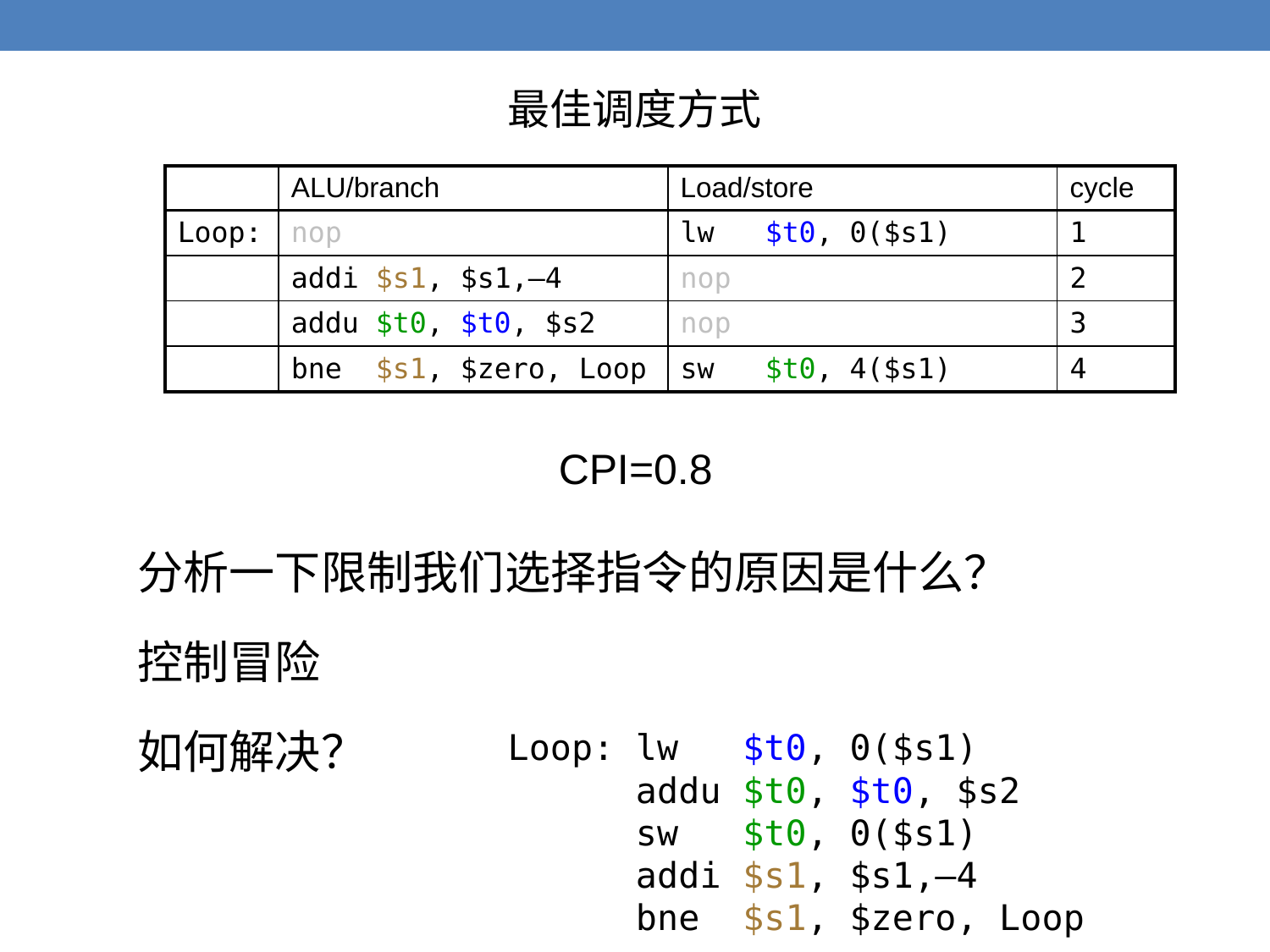

83
最佳调度方式
|  | ALU/branch | Load/store | cycle |
| --- | --- | --- | --- |
| Loop: | nop | lw $t0, 0($s1) | 1 |
|  | addi $s1, $s1,–4 | nop | 2 |
|  | addu $t0, $t0, $s2 | nop | 3 |
|  | bne $s1, $zero, Loop | sw $t0, 4($s1) | 4 |
CPI=0.8
分析一下限制我们选择指令的原因是什么？
控制冒险
如何解决？
Loop: lw   $t0, 0($s1)
      addu $t0, $t0, $s2
      sw   $t0, 0($s1)
      addi $s1, $s1,–4
      bne  $s1, $zero, Loop